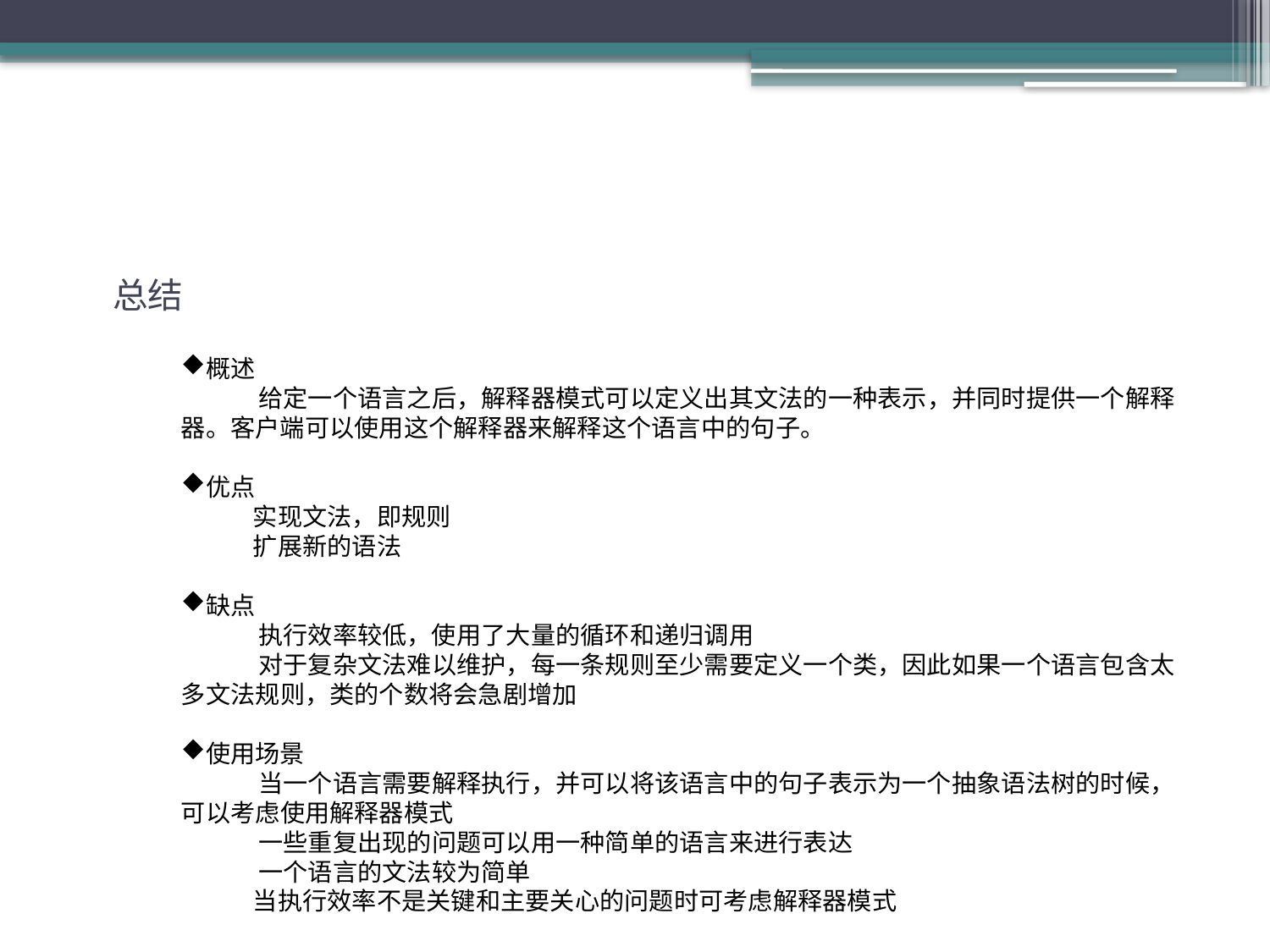

总结
概述
             给定一个语言之后，解释器模式可以定义出其文法的一种表示，并同时提供一个解释器。客户端可以使用这个解释器来解释这个语言中的句子。

优点
            实现文法，即规则
            扩展新的语法

缺点
             执行效率较低，使用了大量的循环和递归调用
             对于复杂文法难以维护，每一条规则至少需要定义一个类，因此如果一个语言包含太多文法规则，类的个数将会急剧增加

使用场景
             当一个语言需要解释执行，并可以将该语言中的句子表示为一个抽象语法树的时候，可以考虑使用解释器模式
             一些重复出现的问题可以用一种简单的语言来进行表达
             一个语言的文法较为简单
            当执行效率不是关键和主要关心的问题时可考虑解释器模式